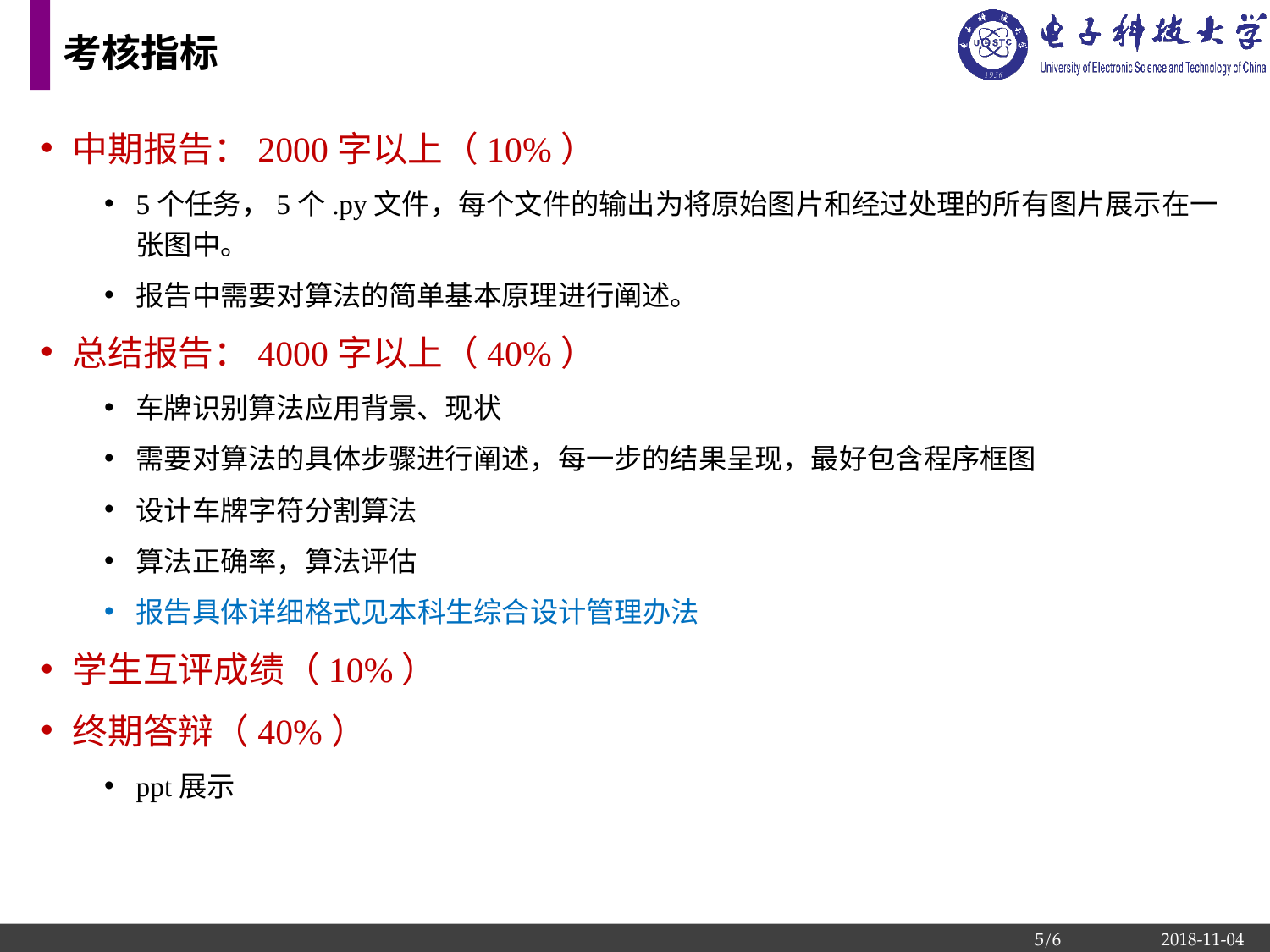

# 考核指标
中期报告：2000字以上（10%）
5个任务，5个.py文件，每个文件的输出为将原始图片和经过处理的所有图片展示在一张图中。
报告中需要对算法的简单基本原理进行阐述。
总结报告：4000字以上（40%）
车牌识别算法应用背景、现状
需要对算法的具体步骤进行阐述，每一步的结果呈现，最好包含程序框图
设计车牌字符分割算法
算法正确率，算法评估
报告具体详细格式见本科生综合设计管理办法
学生互评成绩（10%）
终期答辩（40%）
ppt展示

5/6